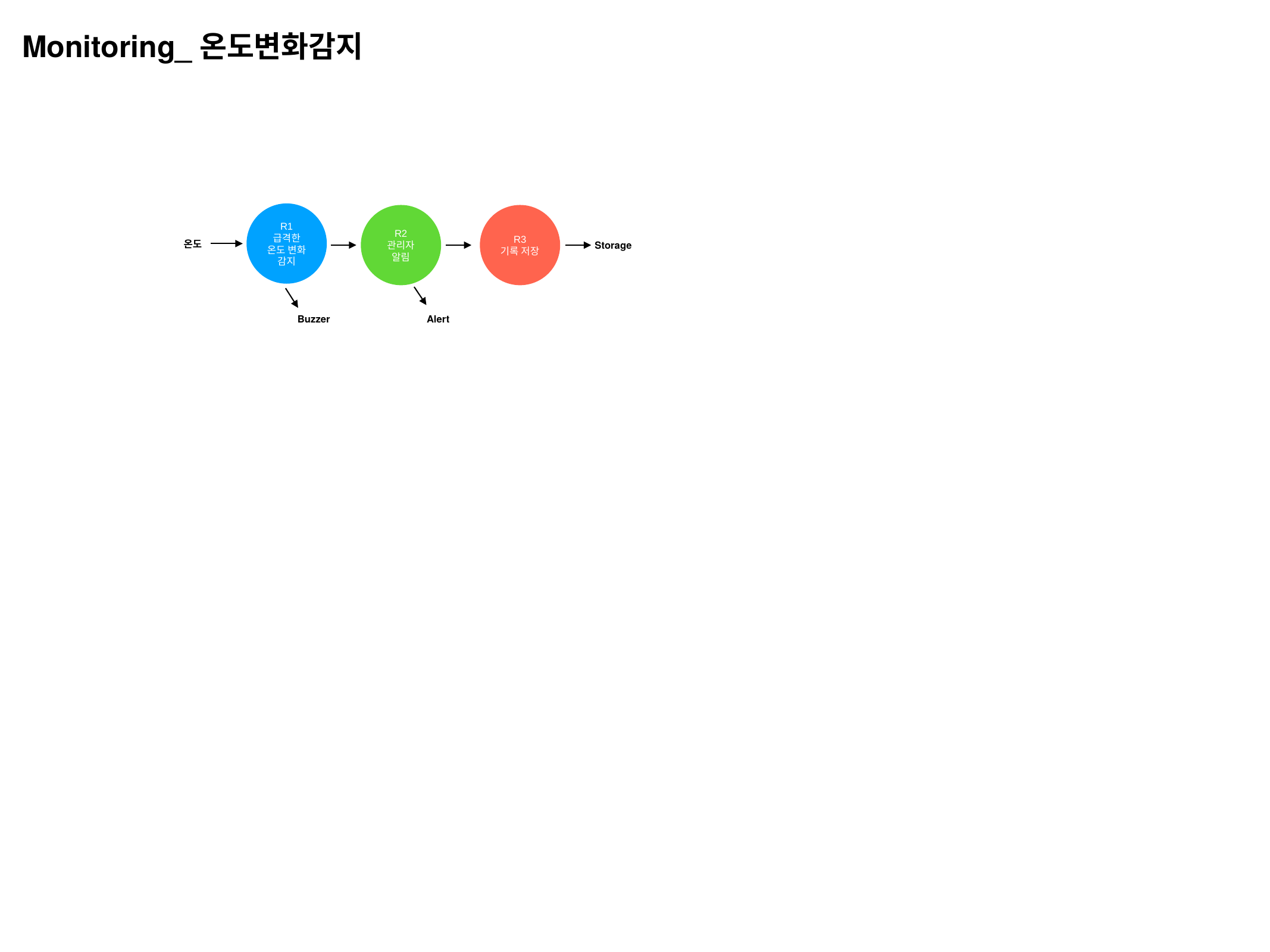

Monitoring_온도변화감지
R1
급격한 온도 변화 감지
R2
관리자 알림
R3
기록 저장
온도
Storage

Buzzer
Alert